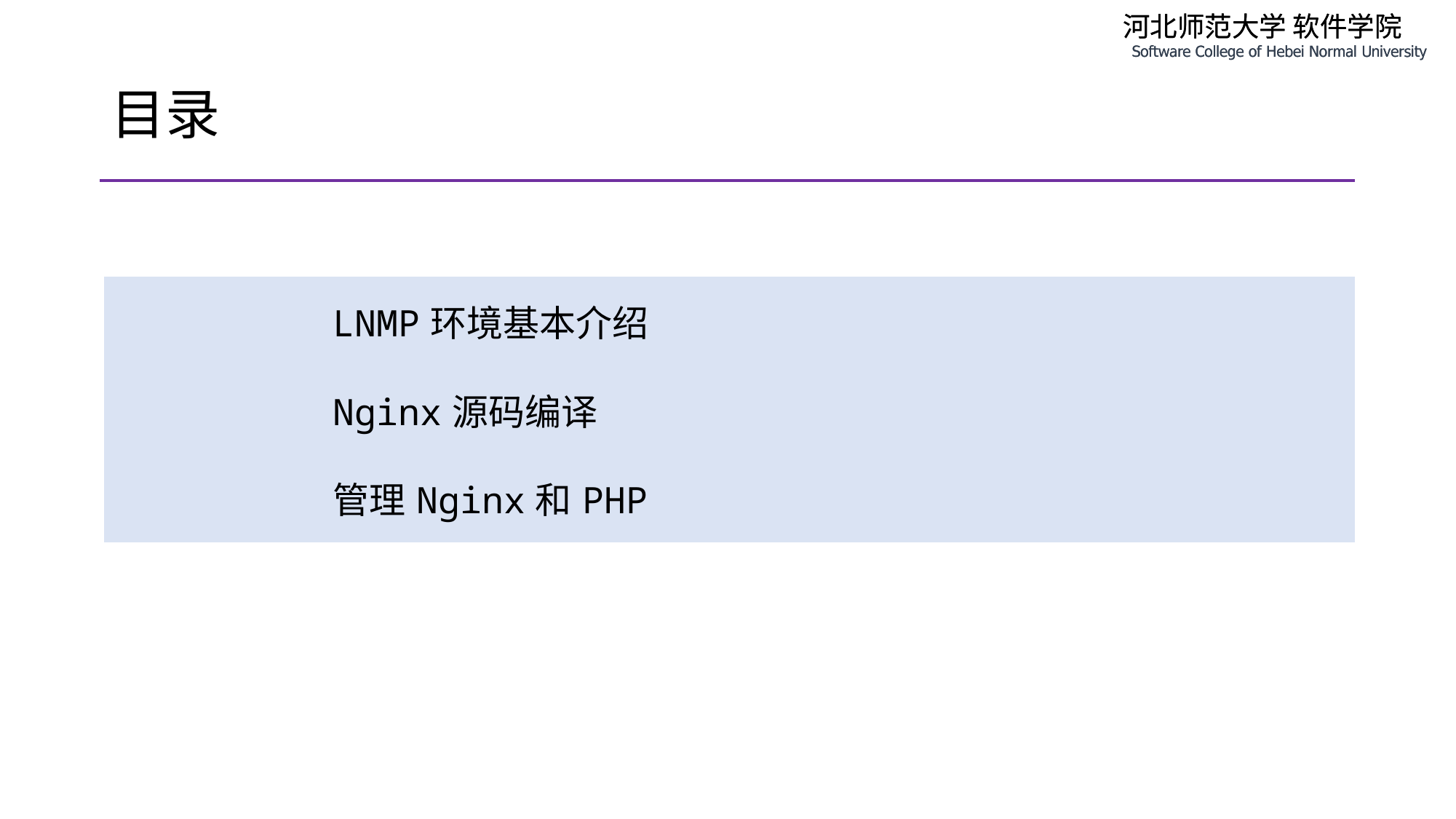

# 目录
| LNMP环境基本介绍 |
| --- |
| Nginx源码编译 |
| 管理Nginx和PHP |